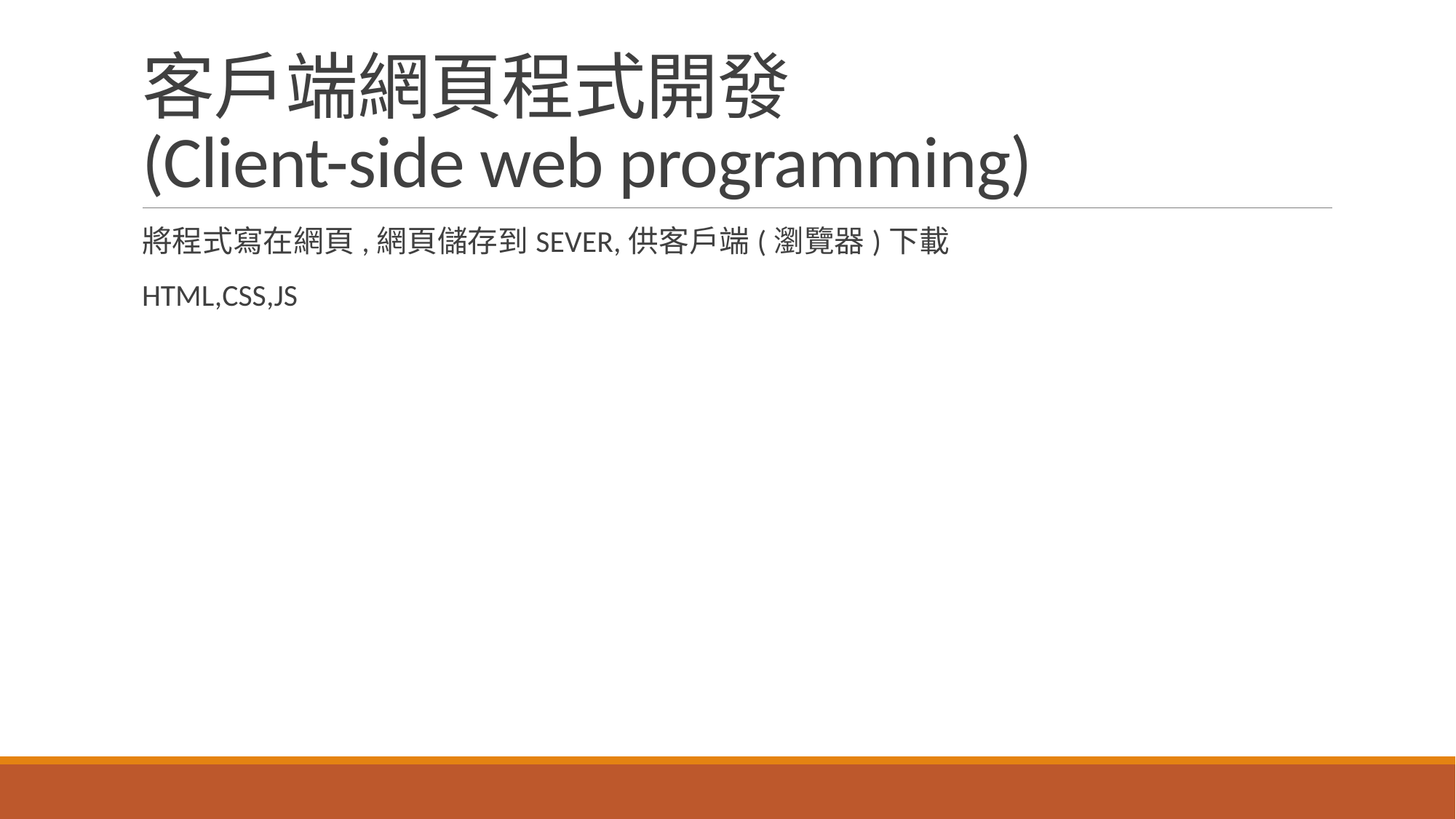

# 客戶端網頁程式開發 (Client-side web programming)
將程式寫在網頁,網頁儲存到SEVER,供客戶端(瀏覽器)下載
HTML,CSS,JS